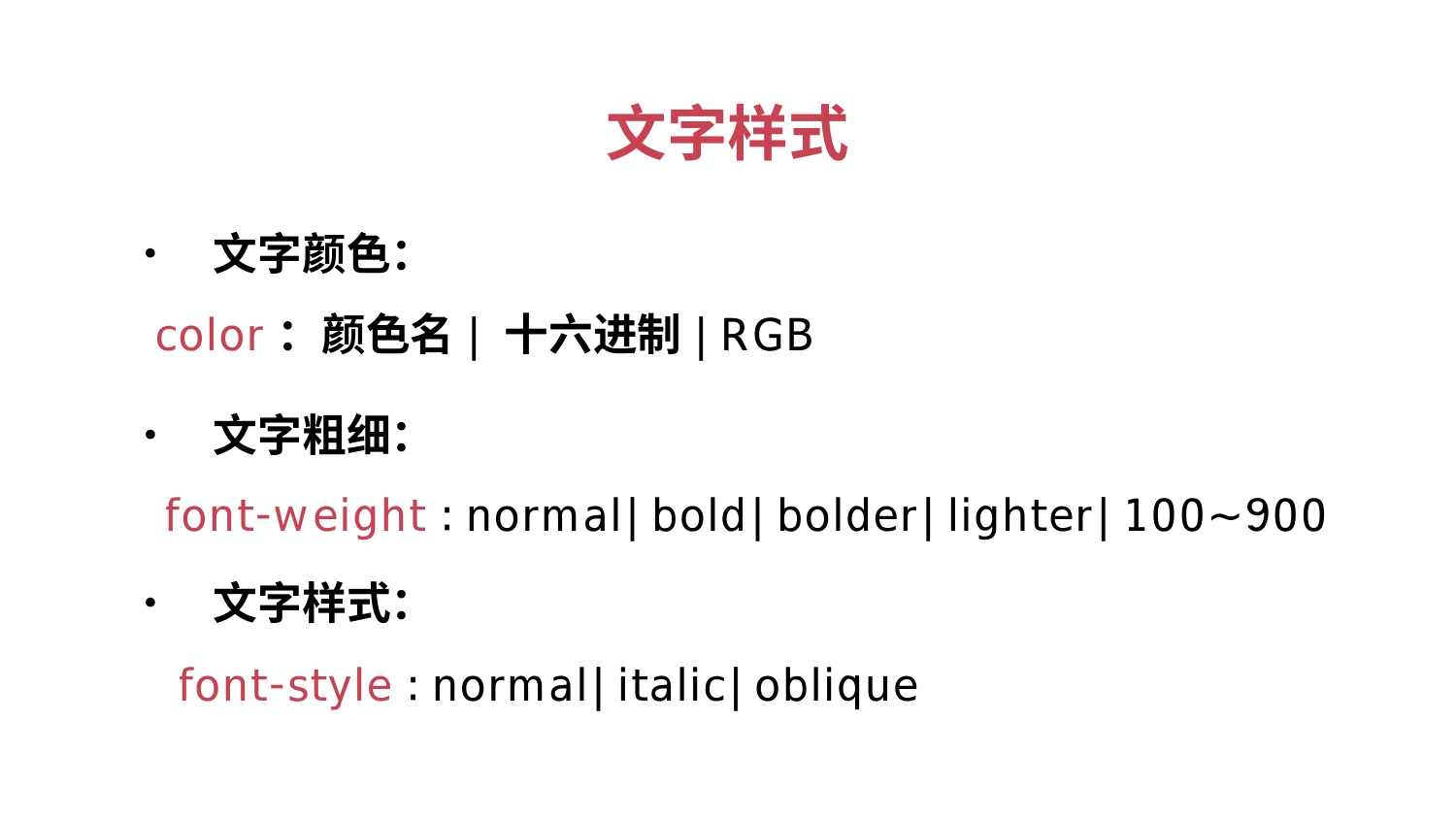

文字样式
•   文字颜色：
color：颜色名|十六进制|RGB
•   文字粗细：
font-weight : normal|bold|bolder|lighter|100~900
•   文字样式：
font-style : normal|italic|oblique